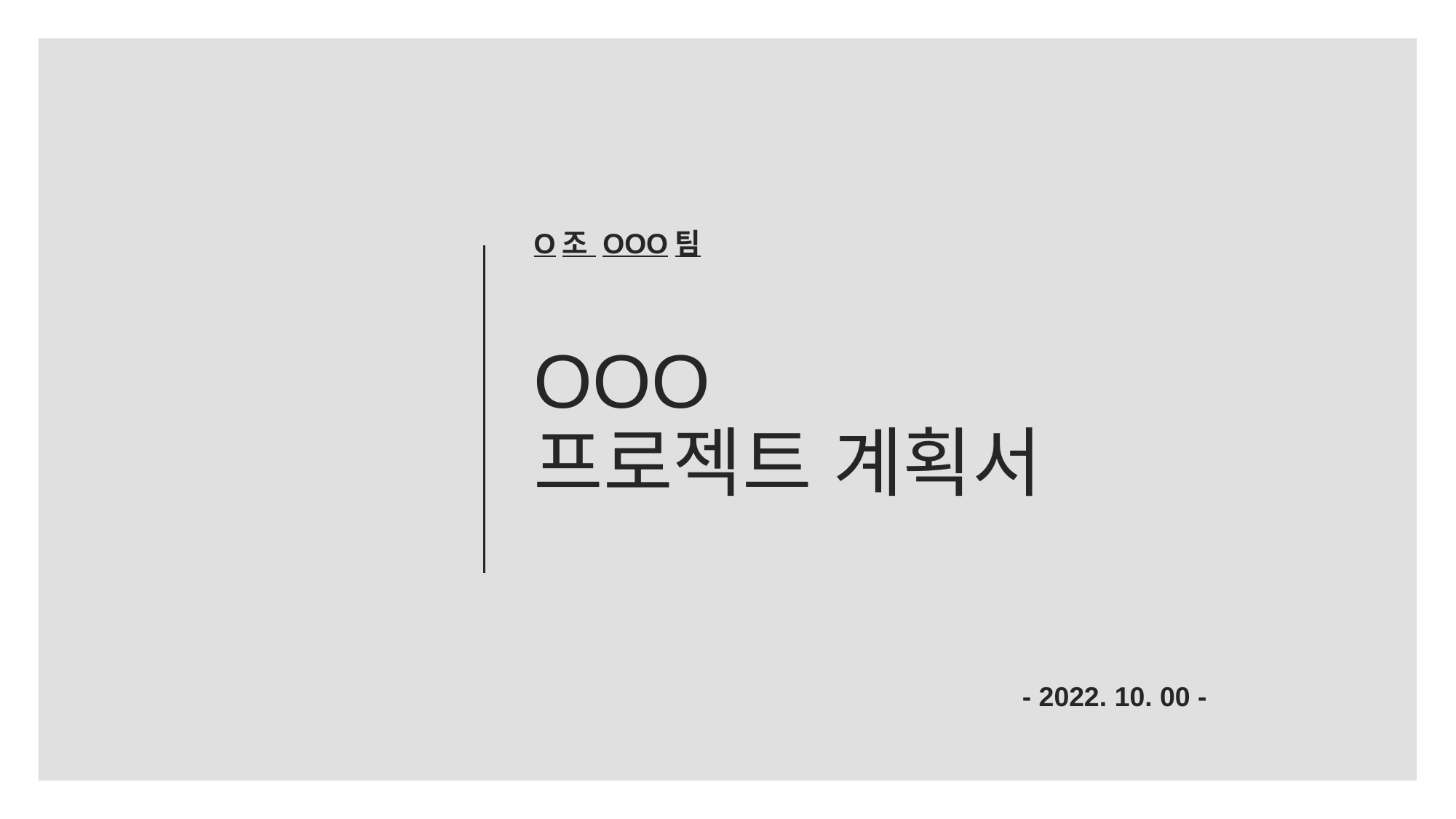

O조 OOO팀

OOO
프로젝트 계획서

- 2022. 10. 00 -